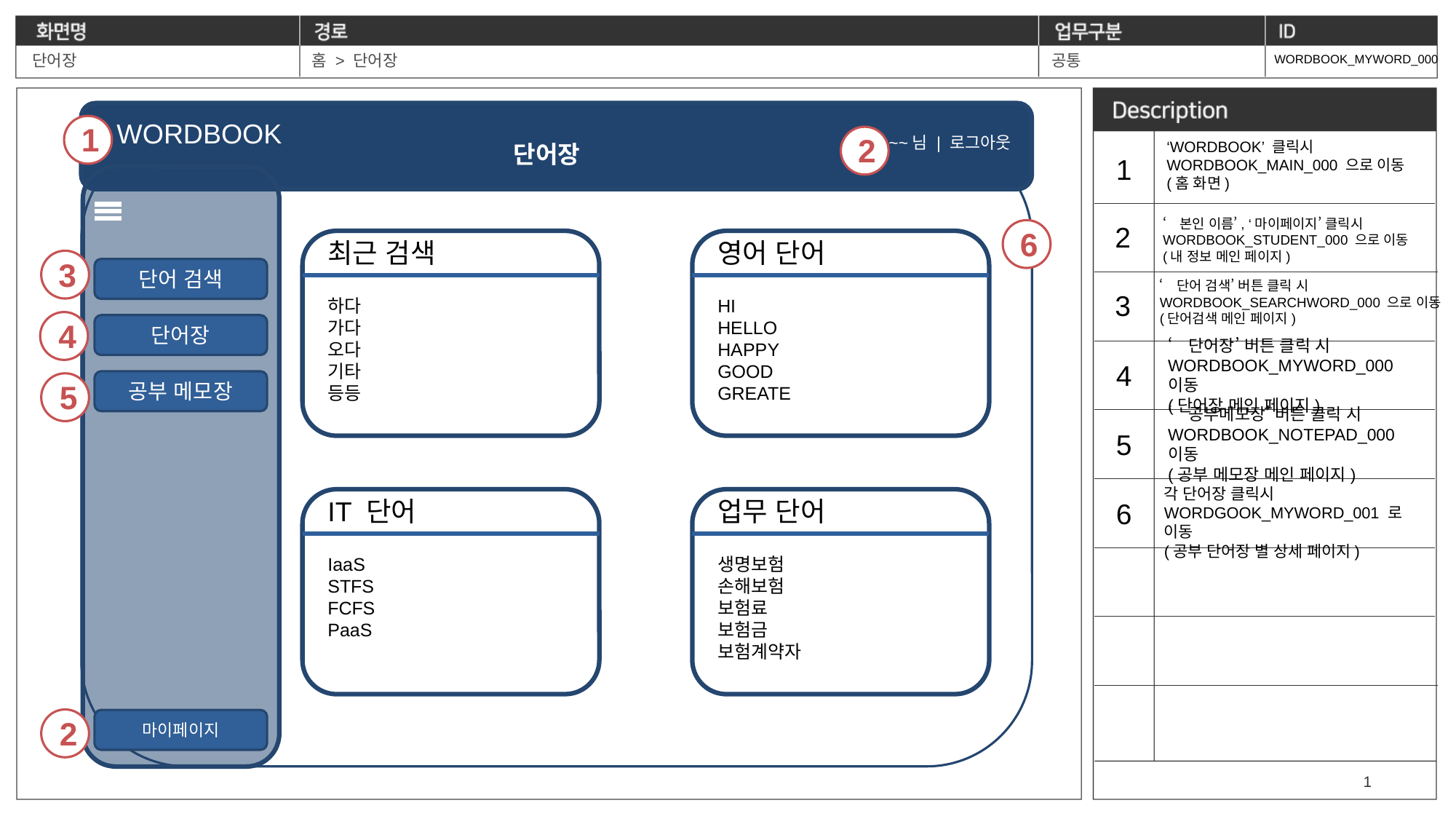

단어장
홈 > 단어장
공통
WORDBOOK_MYWORD_000

WORDBOOK
1
2
~~님 | 로그아웃
‘WORDBOOK’ 클릭시
WORDBOOK_MAIN_000 으로 이동
(홈 화면)

단어장
1

2

‘본인 이름’, ‘마이페이지’ 클릭시
WORDBOOK_STUDENT_000 으로 이동
(내 정보 메인 페이지)
6

최근 검색
하다
가다
오다
기타
등등

영어 단어
HI
HELLO
HAPPY
GOOD
GREATE
3
단어 검색
3
‘단어 검색’ 버튼 클릭 시
WORDBOOK_SEARCHWORD_000 으로 이동
(단어검색 메인 페이지)

4
단어장
4
‘단어장’ 버튼 클릭 시
WORDBOOK_MYWORD_000 이동
(단어장 메인 페이지)
공부 메모장
5
5
‘공부메모장’ 버튼 클릭 시
WORDBOOK_NOTEPAD_000이동
(공부 메모장 메인 페이지)
6

각 단어장 클릭시
WORDGOOK_MYWORD_001 로 이동
(공부 단어장 별 상세 페이지)

IT 단어
IaaS
STFS
FCFS
PaaS

업무 단어
생명보험
손해보험
보험료
보험금
보험계약자

2
마이페이지
1